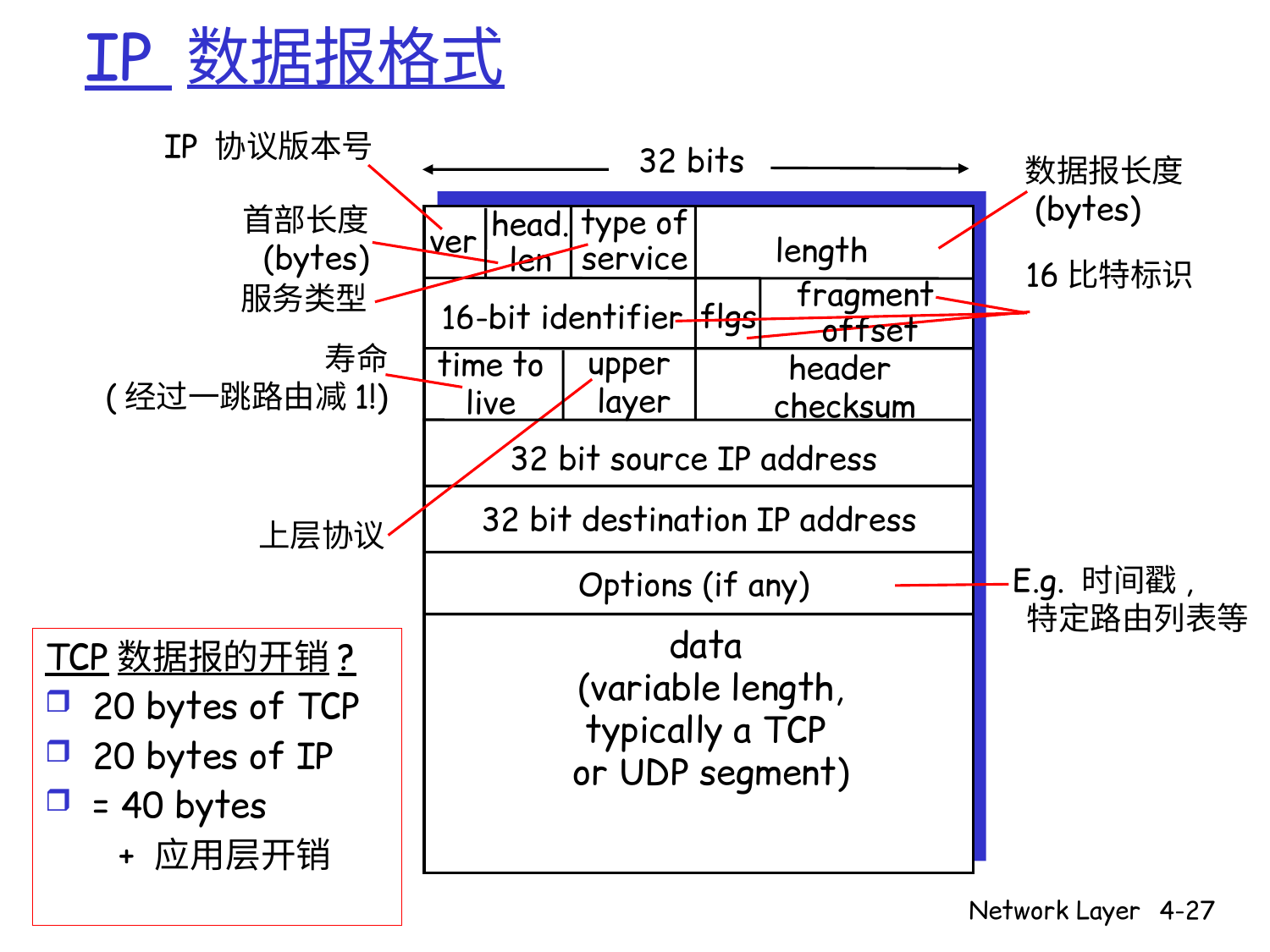

# IP 数据报格式
IP 协议版本号
32 bits
数据报长度
 (bytes)

首部长度
 (bytes)
type of
service
head.
len

ver
length

16比特标识
fragment
 offset
服务类型

flgs
16-bit identifier

寿命
(经过一跳路由减1!)
upper
 layer
time to
live
header
 checksum

32 bit source IP address

32 bit destination IP address
上层协议

E.g. 时间戳,
 特定路由列表等
Options (if any)

data
(variable length,
typically a TCP
or UDP segment)
TCP数据报的开销?
20 bytes of TCP
20 bytes of IP
= 40 bytes
       + 应用层开销
Network Layer
4-27